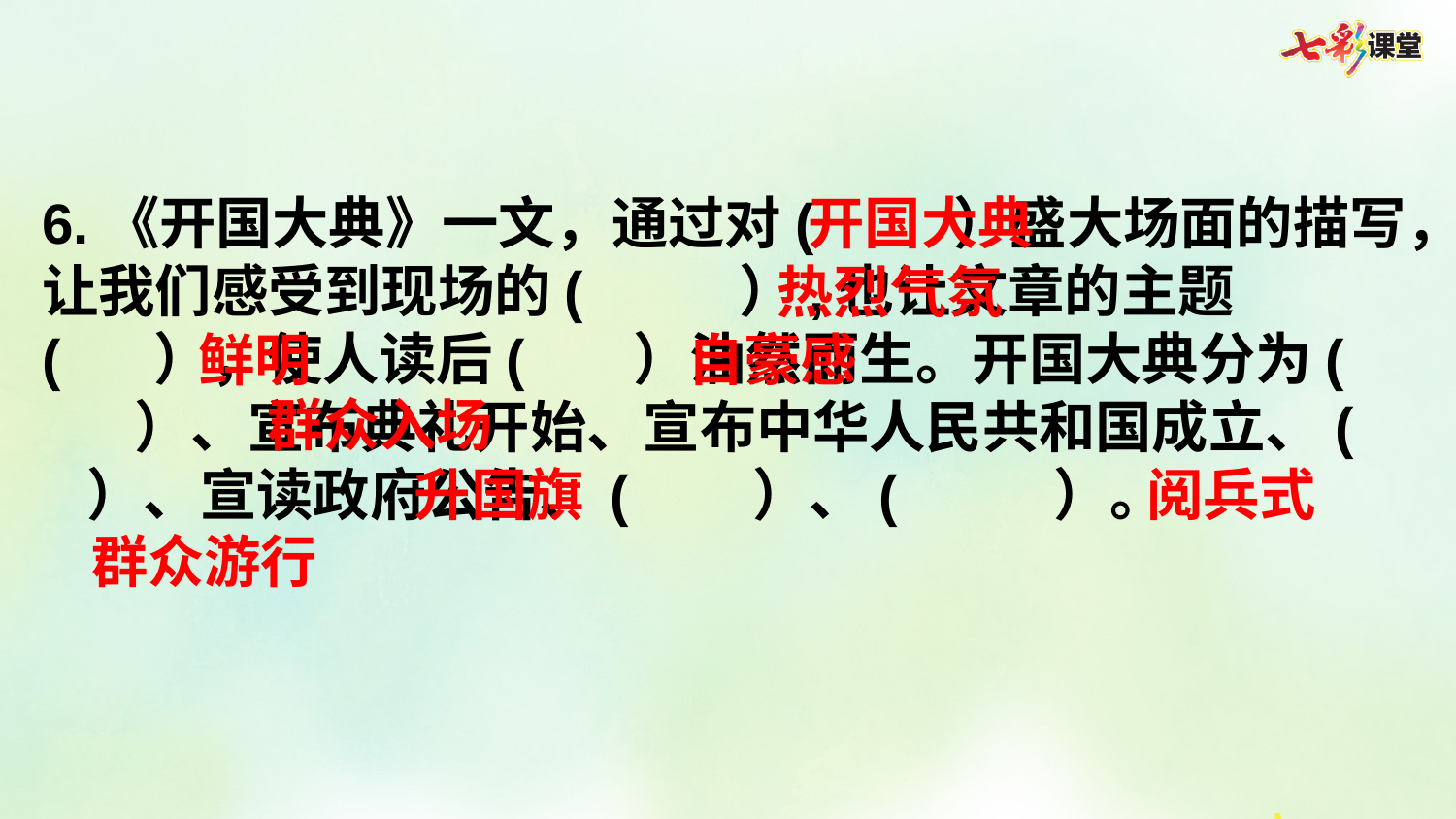

6.《开国大典》一文，通过对(        ）盛大场面的描写，让我们感受到现场的(         ）,也让文章的主题(     ），使人读后(      ）油然而生。开国大典分为(          ）、宣布典礼开始、宣布中华人民共和国成立、(      ）、宣读政府公告、(       ）、(         ）。
开国大典
热烈气氛
鲜明
自豪感
群众入场
升国旗
阅兵式
群众游行